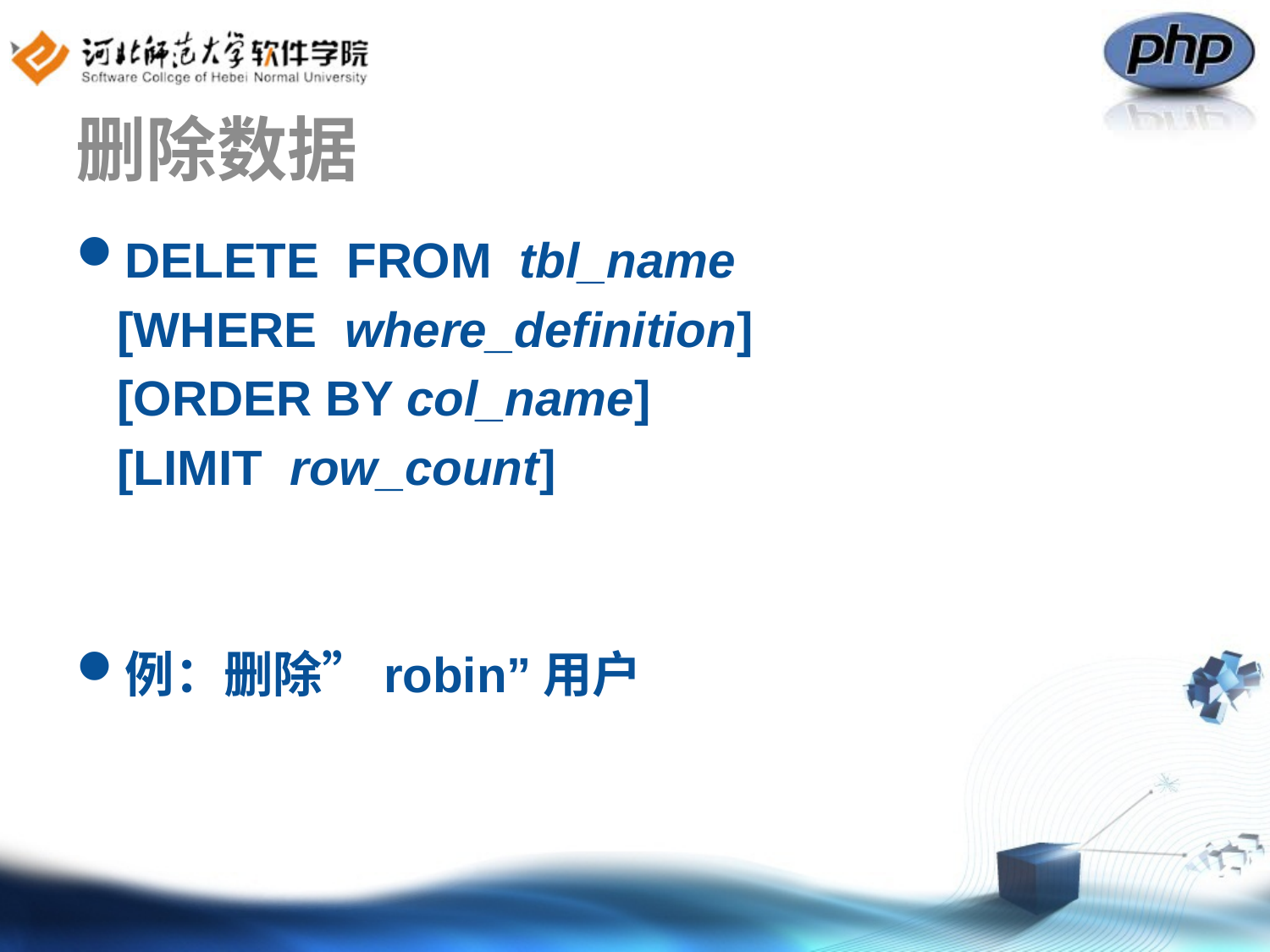

# 删除数据
DELETE  FROM  tbl_name
   [WHERE  where_definition]
   [ORDER BY col_name]
   [LIMIT  row_count]

例：删除”robin”用户